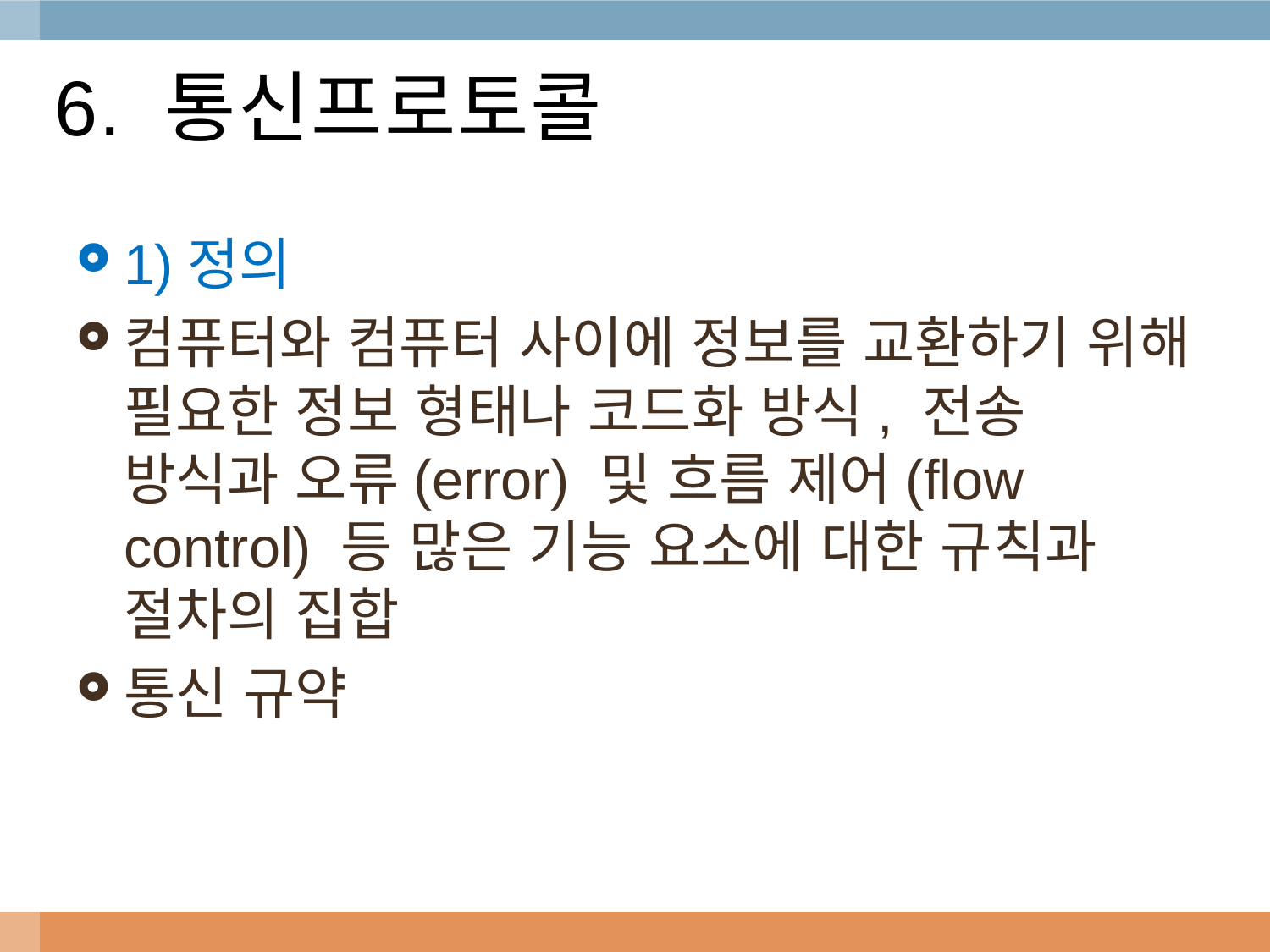

# 6. 통신프로토콜
1)정의
컴퓨터와 컴퓨터 사이에 정보를 교환하기 위해 필요한 정보 형태나 코드화 방식, 전송 방식과 오류(error) 및 흐름 제어(flow control) 등 많은 기능 요소에 대한 규칙과 절차의 집합
통신 규약